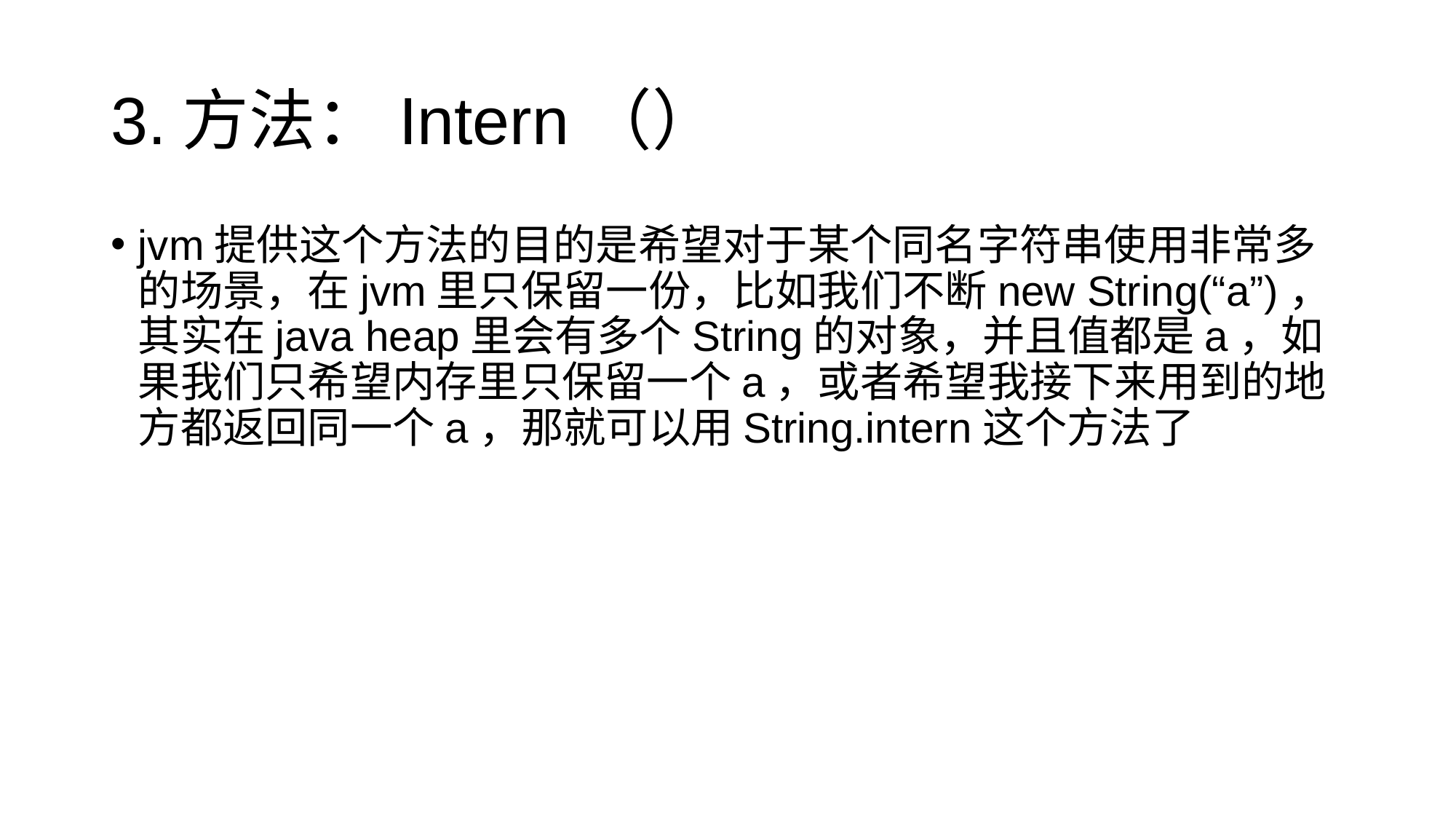

# 3.方法：Intern（）
jvm提供这个方法的目的是希望对于某个同名字符串使用非常多的场景，在jvm里只保留一份，比如我们不断new String(“a”)，其实在java heap里会有多个String的对象，并且值都是a，如果我们只希望内存里只保留一个a，或者希望我接下来用到的地方都返回同一个a，那就可以用String.intern这个方法了